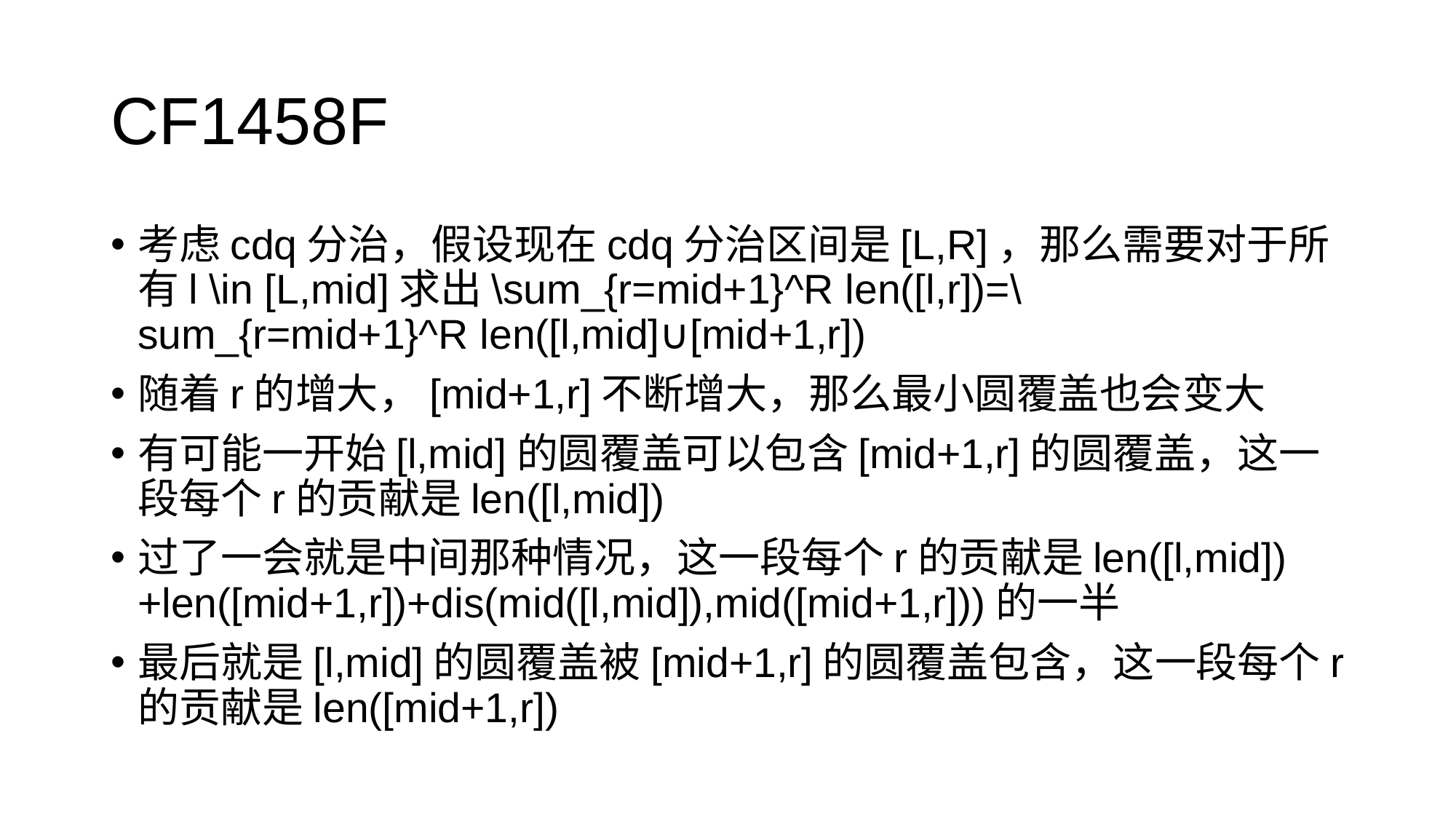

# CF1458F
考虑cdq分治，假设现在cdq分治区间是[L,R]，那么需要对于所有l \in [L,mid]求出\sum_{r=mid+1}^R len([l,r])=\sum_{r=mid+1}^R len([l,mid]∪[mid+1,r])
随着r的增大，[mid+1,r]不断增大，那么最小圆覆盖也会变大
有可能一开始[l,mid]的圆覆盖可以包含[mid+1,r]的圆覆盖，这一段每个r的贡献是len([l,mid])
过了一会就是中间那种情况，这一段每个r的贡献是len([l,mid])+len([mid+1,r])+dis(mid([l,mid]),mid([mid+1,r]))的一半
最后就是[l,mid]的圆覆盖被[mid+1,r]的圆覆盖包含，这一段每个r的贡献是len([mid+1,r])